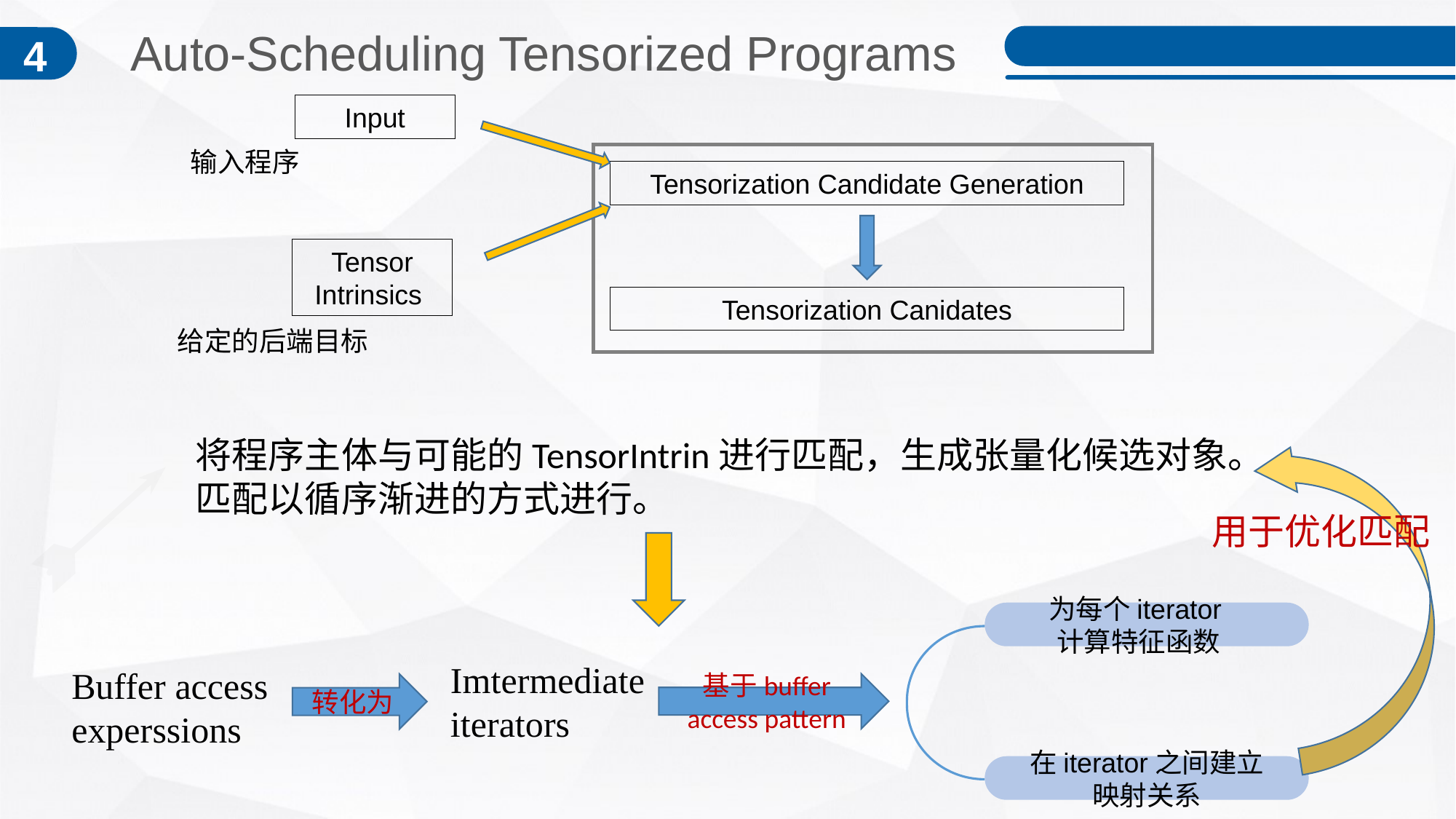

Auto-Scheduling Tensorized Programs
4

Input

Tensorization Candidate Generation

Tensorization Canidates

Tensor Intrinsics
输入程序
给定的后端目标
将程序主体与可能的TensorIntrin进行匹配，生成张量化候选对象。匹配以循序渐进的方式进行。

用于优化匹配

为每个iterator计算特征函数

在iterator之间建立映射关系
Imtermediate iterators
Buffer access
experssions
基于buffer access pattern
转化为